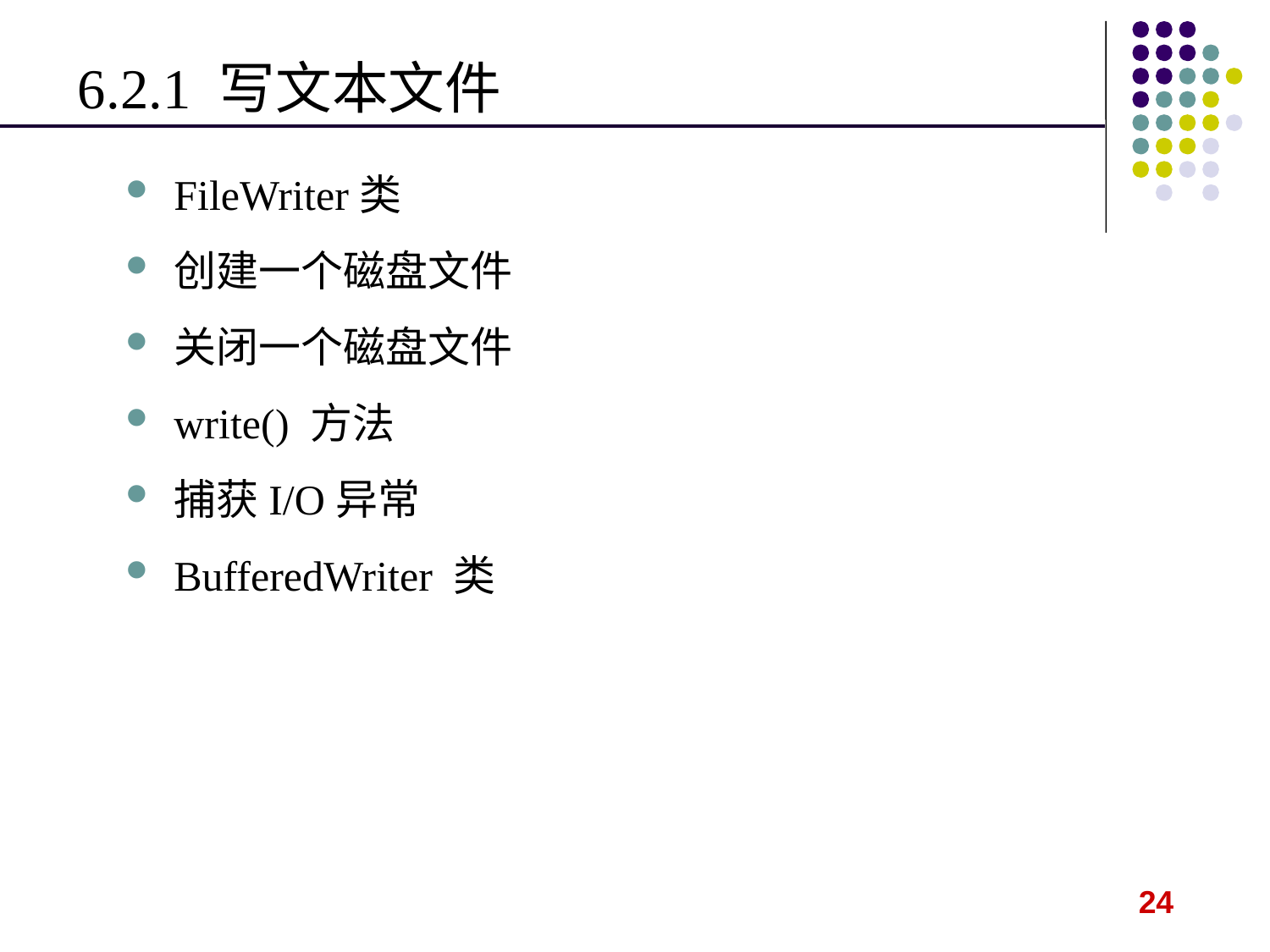

# 6.2.1 写文本文件
FileWriter类
创建一个磁盘文件
关闭一个磁盘文件
write() 方法
捕获I/O异常
BufferedWriter 类